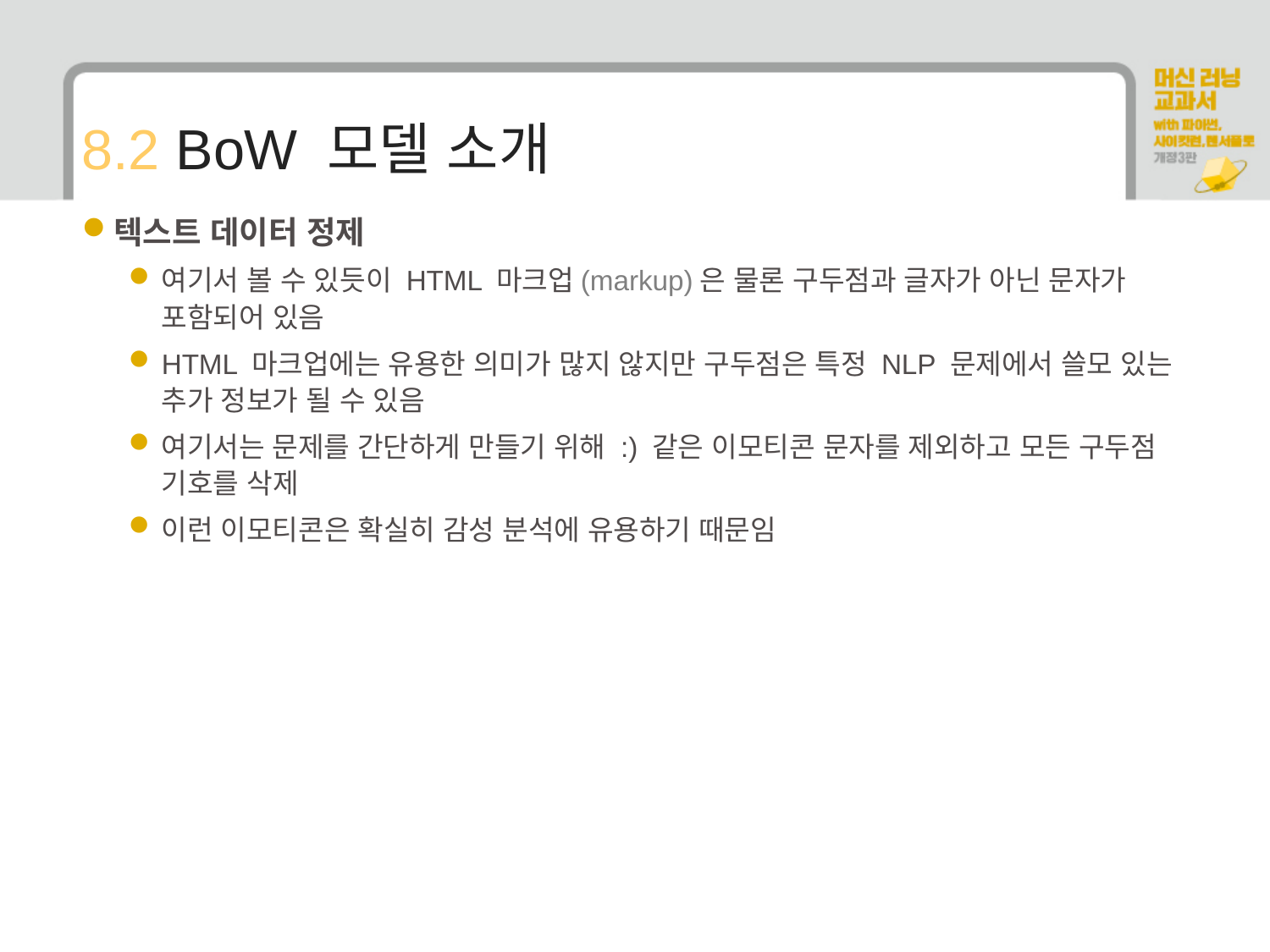

# 8.2 BoW 모델 소개
텍스트 데이터 정제
여기서 볼 수 있듯이 HTML 마크업(markup)은 물론 구두점과 글자가 아닌 문자가 포함되어 있음
HTML 마크업에는 유용한 의미가 많지 않지만 구두점은 특정 NLP 문제에서 쓸모 있는 추가 정보가 될 수 있음
여기서는 문제를 간단하게 만들기 위해 :) 같은 이모티콘 문자를 제외하고 모든 구두점 기호를 삭제
이런 이모티콘은 확실히 감성 분석에 유용하기 때문임